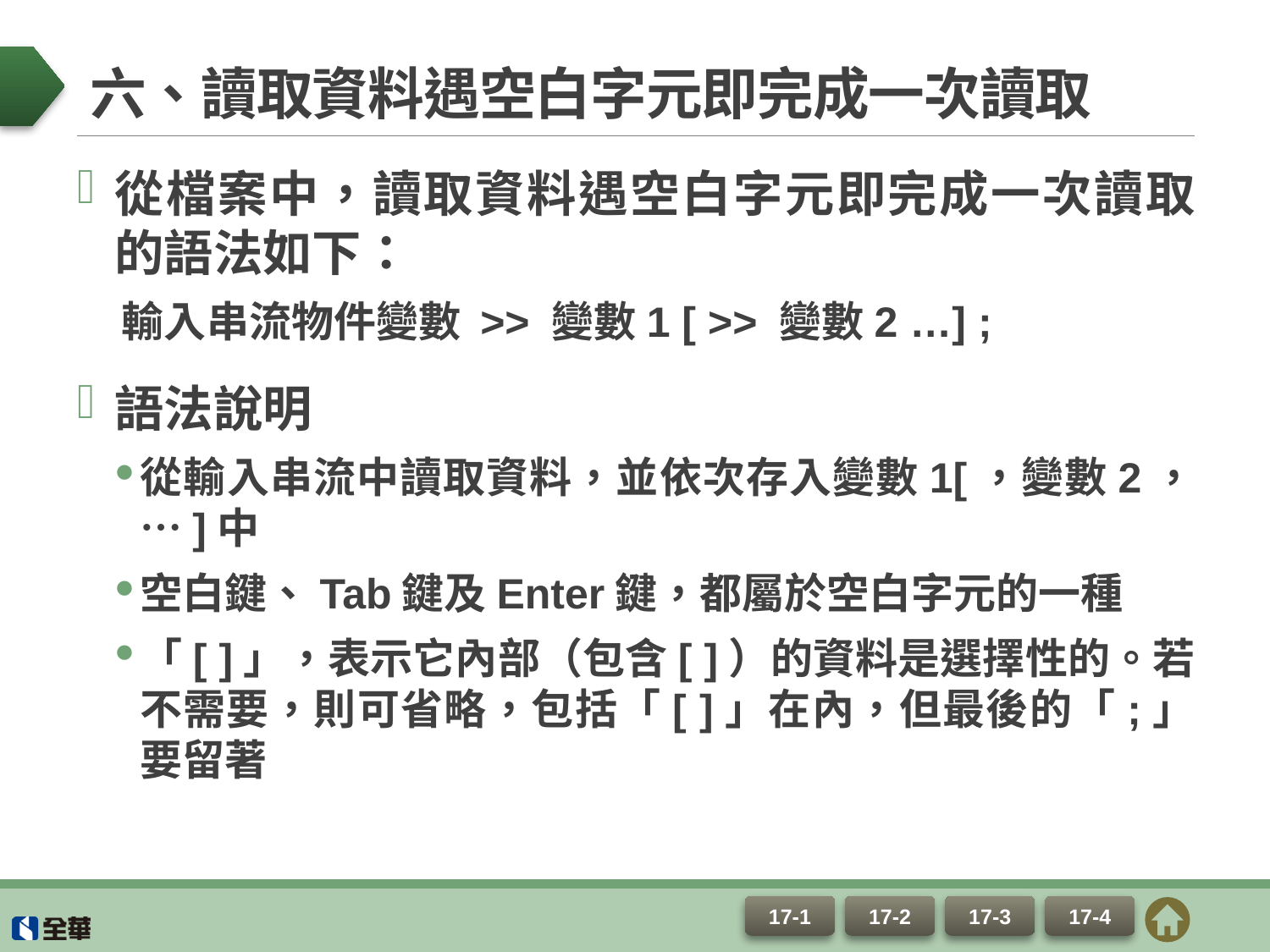

# 六、讀取資料遇空白字元即完成一次讀取
從檔案中，讀取資料遇空白字元即完成一次讀取的語法如下：
 輸入串流物件變數 >> 變數1 [ >> 變數2 …] ;
語法說明
從輸入串流中讀取資料，並依次存入變數1[，變數2，…]中
空白鍵、Tab鍵及Enter鍵，都屬於空白字元的一種
「[ ]」，表示它內部（包含[ ]）的資料是選擇性的。若不需要，則可省略，包括「[ ]」在內，但最後的「;」要留著